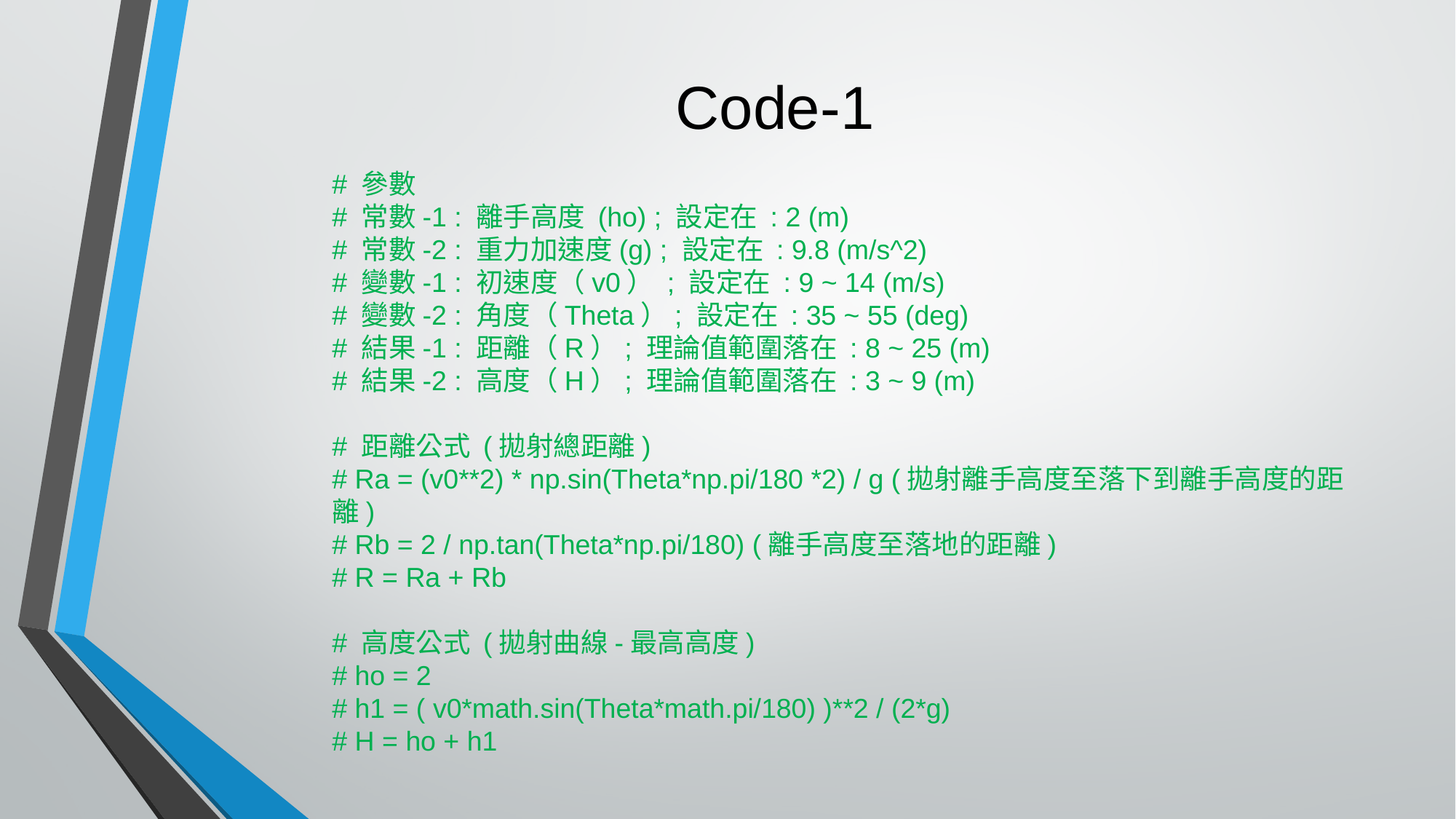

Code-1
# 參數
# 常數-1 : 離手高度 (ho) ; 設定在 : 2 (m)
# 常數-2 : 重力加速度(g) ; 設定在 : 9.8 (m/s^2)
# 變數-1 : 初速度（v0） ; 設定在 : 9 ~ 14 (m/s)
# 變數-2 : 角度（Theta）; 設定在 : 35 ~ 55 (deg)
# 結果-1 : 距離（R）; 理論值範圍落在 : 8 ~ 25 (m)
# 結果-2 : 高度（H）; 理論值範圍落在 : 3 ~ 9 (m)

# 距離公式 (拋射總距離)
# Ra = (v0**2) * np.sin(Theta*np.pi/180 *2) / g (拋射離手高度至落下到離手高度的距離)
# Rb = 2 / np.tan(Theta*np.pi/180) (離手高度至落地的距離)
# R = Ra + Rb

# 高度公式 (拋射曲線-最高高度)
# ho = 2
# h1 = ( v0*math.sin(Theta*math.pi/180) )**2 / (2*g)
# H = ho + h1